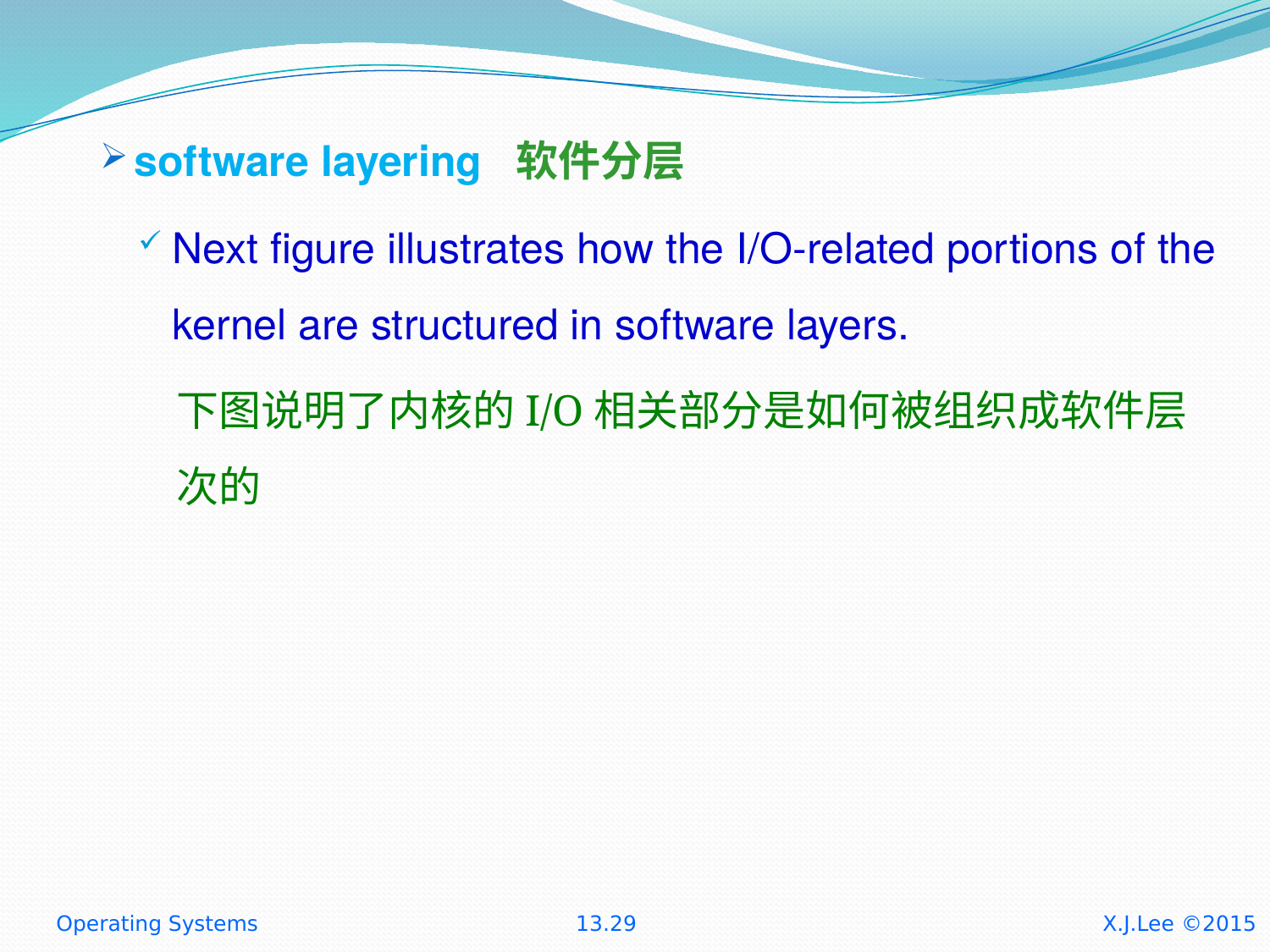

software layering  软件分层
Next figure illustrates how the I/O-related portions of the kernel are structured in software layers.
下图说明了内核的I/O相关部分是如何被组织成软件层次的
Operating Systems
13.29
X.J.Lee ©2015